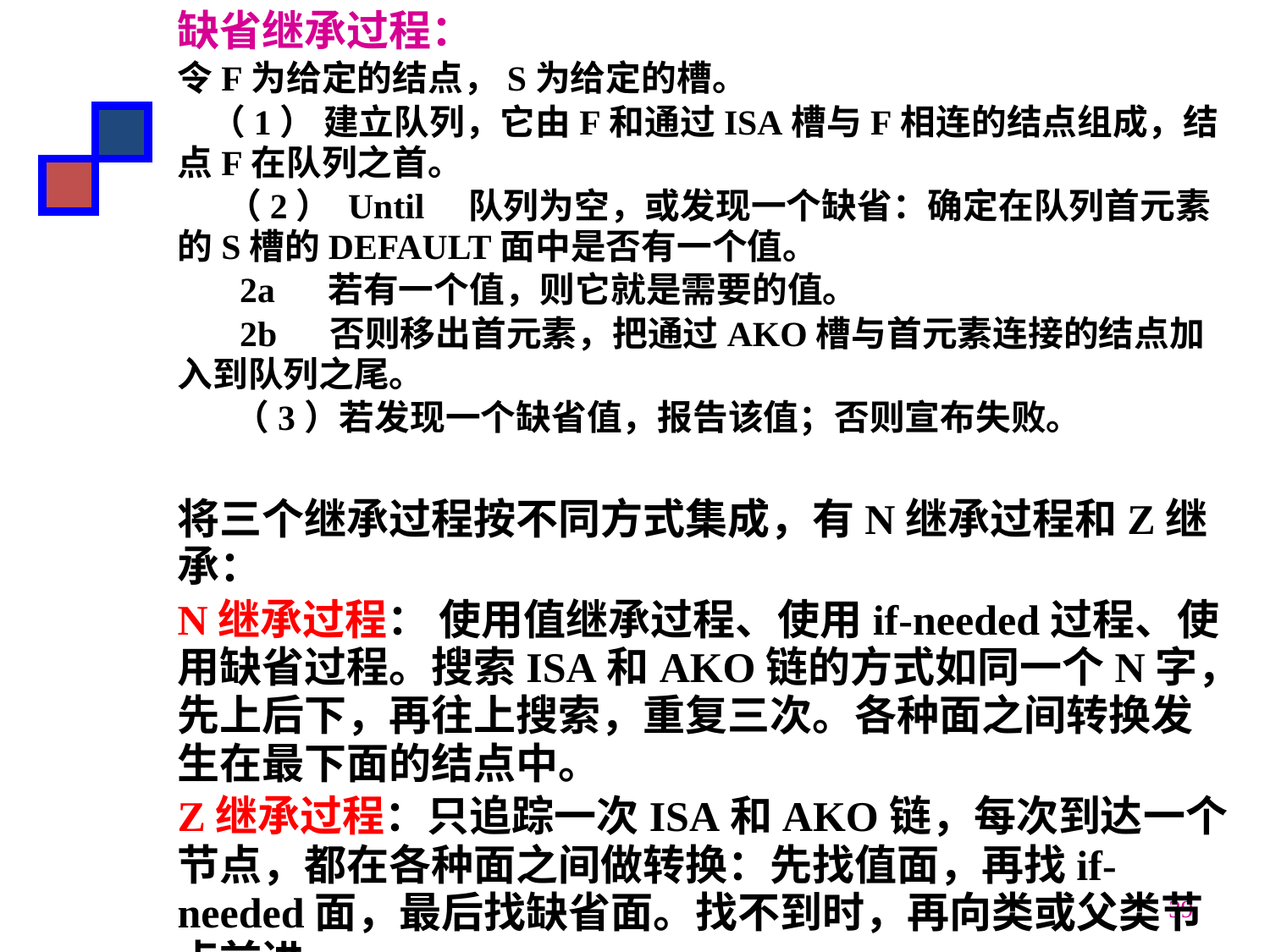

缺省继承过程：
令F为给定的结点，S为给定的槽。
   （1） 建立队列，它由F和通过ISA槽与F相连的结点组成，结点F在队列之首。
     （2） Until　队列为空，或发现一个缺省：确定在队列首元素的S槽的DEFAULT面中是否有一个值。
       2a 　若有一个值，则它就是需要的值。
       2b 　否则移出首元素，把通过AKO槽与首元素连接的结点加入到队列之尾。
      （3）若发现一个缺省值，报告该值；否则宣布失败。

将三个继承过程按不同方式集成，有N继承过程和Z继承：
N继承过程： 使用值继承过程、使用if-needed过程、使用缺省过程。搜索ISA和AKO链的方式如同一个N字，先上后下，再往上搜索，重复三次。各种面之间转换发生在最下面的结点中。
Z继承过程：只追踪一次ISA和AKO链，每次到达一个节点，都在各种面之间做转换：先找值面，再找if-needed面，最后找缺省面。找不到时，再向类或父类节点前进。

39